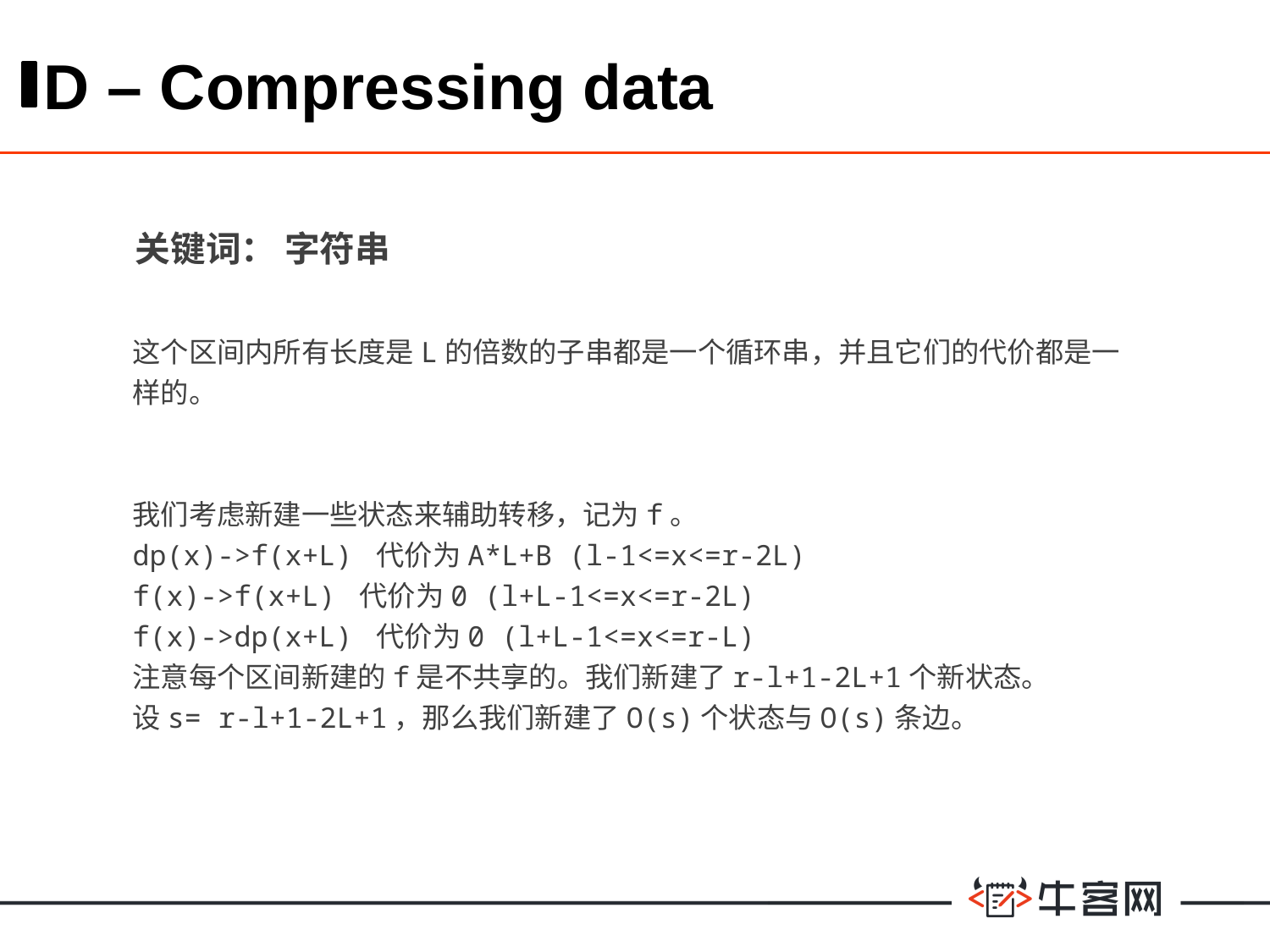

D – Compressing data

关键词： 字符串

这个区间内所有长度是L的倍数的子串都是一个循环串，并且它们的代价都是一样的。

我们考虑新建一些状态来辅助转移，记为f。
dp(x)->f(x+L) 代价为A*L+B (l-1<=x<=r-2L)
f(x)->f(x+L) 代价为0 (l+L-1<=x<=r-2L)
f(x)->dp(x+L) 代价为0 (l+L-1<=x<=r-L)
注意每个区间新建的f是不共享的。我们新建了r-l+1-2L+1个新状态。
设s= r-l+1-2L+1，那么我们新建了O(s)个状态与O(s)条边。